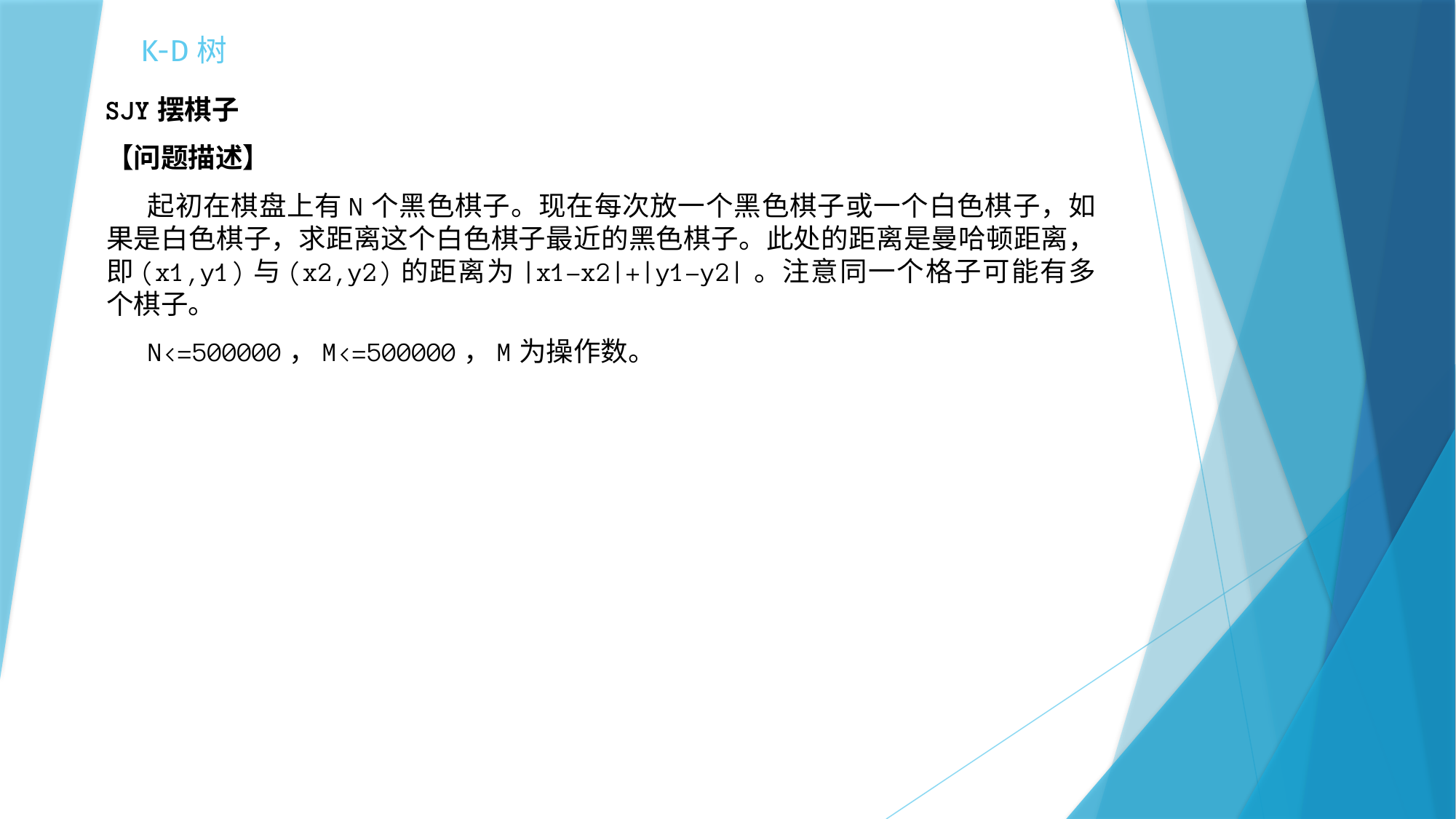

# K-D树
SJY摆棋子
【问题描述】
 起初在棋盘上有N个黑色棋子。现在每次放一个黑色棋子或一个白色棋子，如果是白色棋子，求距离这个白色棋子最近的黑色棋子。此处的距离是曼哈顿距离，即(x1,y1)与(x2,y2)的距离为|x1-x2|+|y1-y2|。注意同一个格子可能有多个棋子。
 N<=500000，M<=500000，M为操作数。